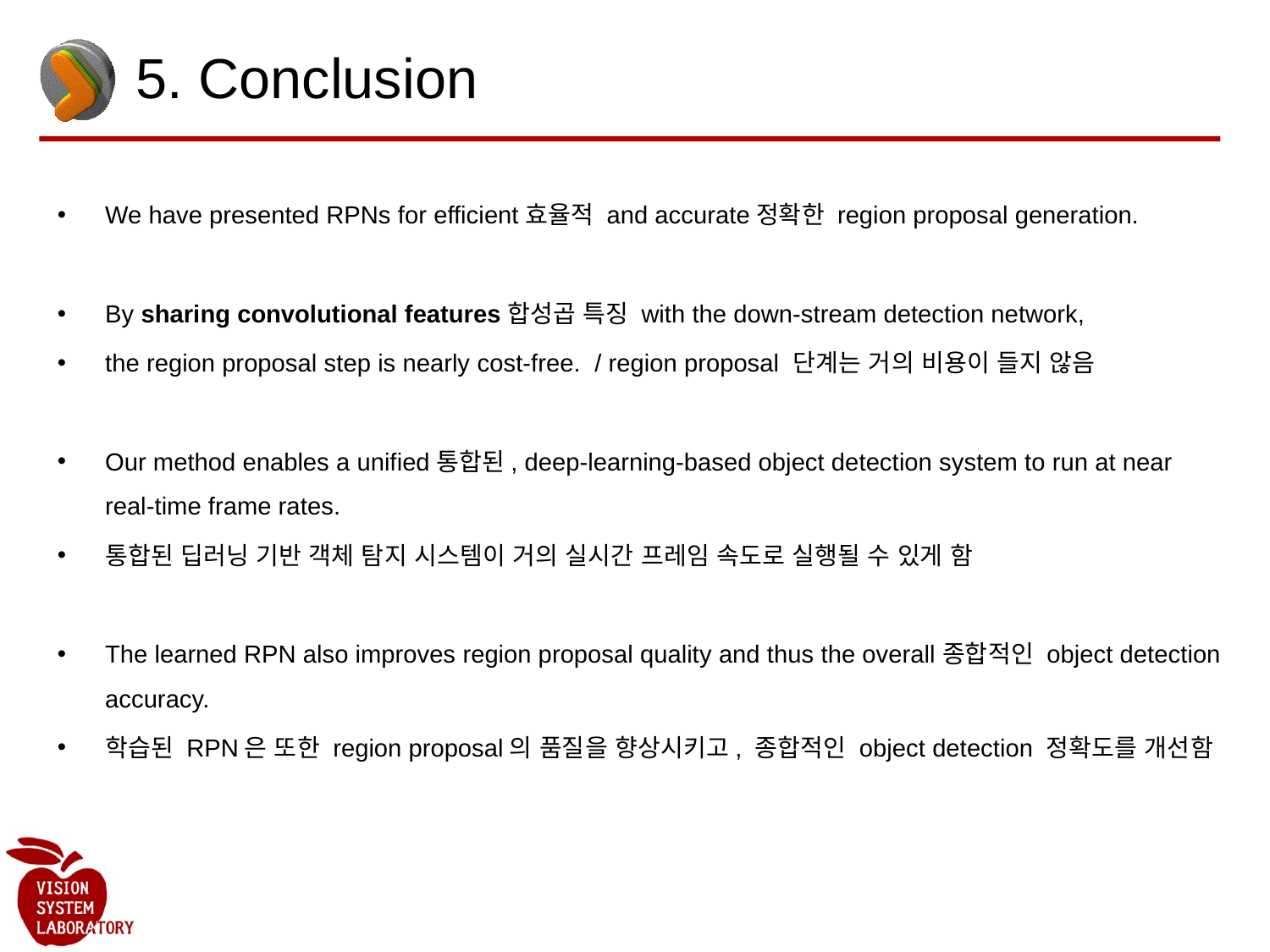

# 5. Conclusion
We have presented RPNs for efficient효율적 and accurate정확한 region proposal generation.

By sharing convolutional features합성곱 특징 with the down-stream detection network,
the region proposal step is nearly cost-free.  / region proposal 단계는 거의 비용이 들지 않음

Our method enables a unified통합된, deep-learning-based object detection system to run at near real-time frame rates.
통합된 딥러닝 기반 객체 탐지 시스템이 거의 실시간 프레임 속도로 실행될 수 있게 함

The learned RPN also improves region proposal quality and thus the overall종합적인 object detection accuracy.
학습된 RPN은 또한 region proposal의 품질을 향상시키고, 종합적인 object detection 정확도를 개선함